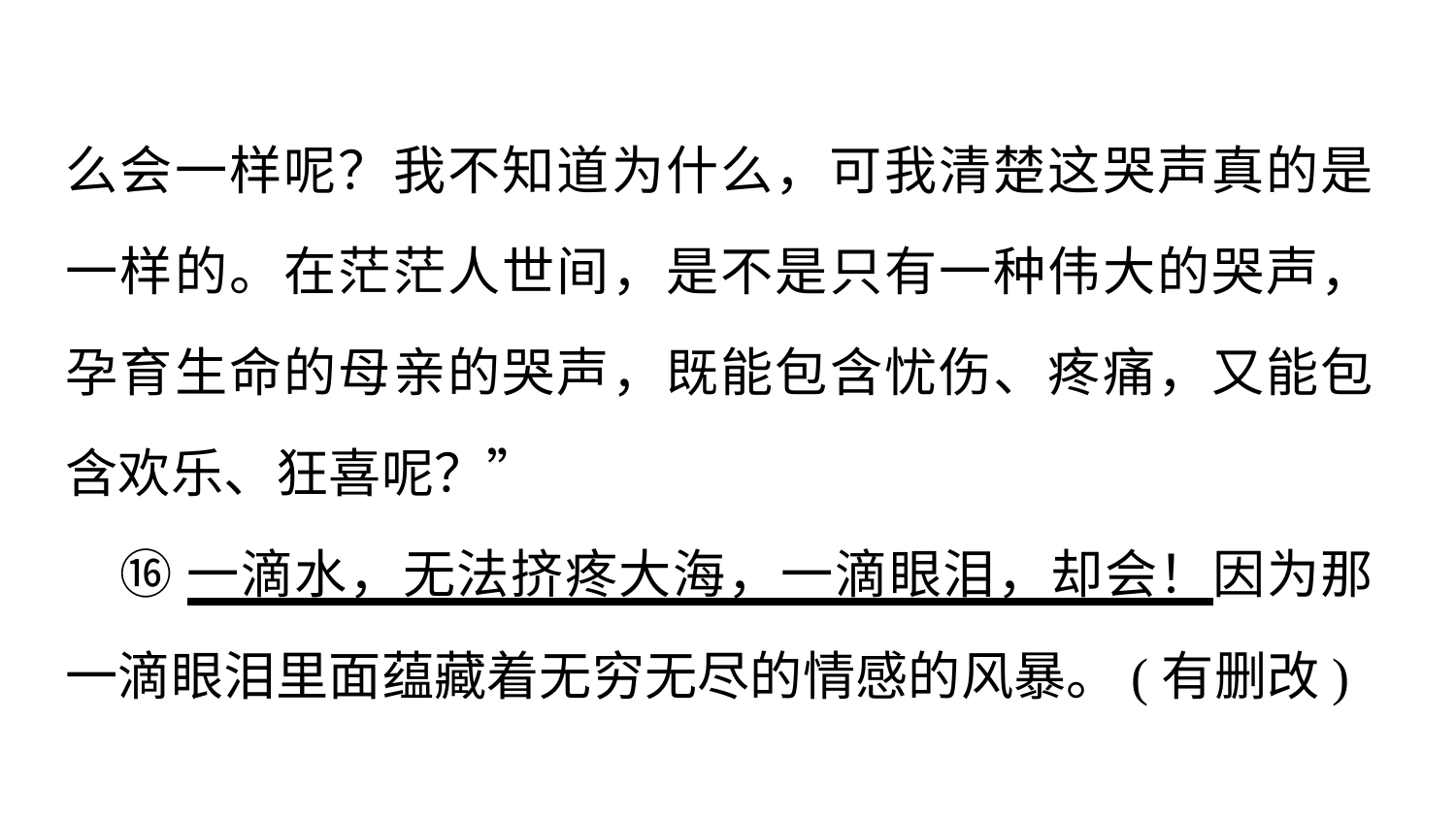

么会一样呢？我不知道为什么，可我清楚这哭声真的是一样的。在茫茫人世间，是不是只有一种伟大的哭声，孕育生命的母亲的哭声，既能包含忧伤、疼痛，又能包含欢乐、狂喜呢？”
    ⑯一滴水，无法挤疼大海，一滴眼泪，却会！因为那一滴眼泪里面蕴藏着无穷无尽的情感的风暴。(有删改)